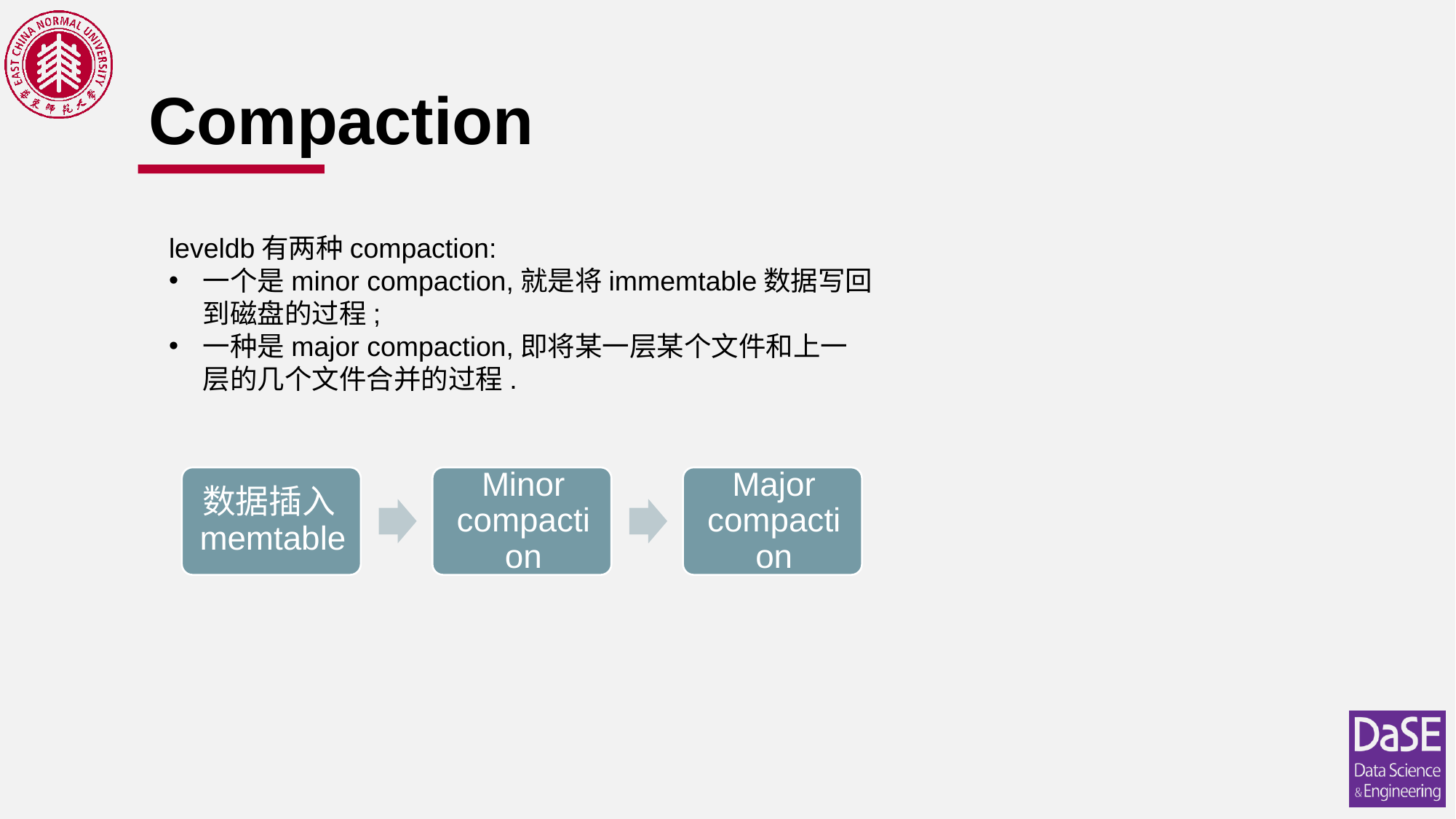

# Compaction
leveldb有两种compaction:
一个是minor compaction,就是将immemtable数据写回到磁盘的过程;
一种是major compaction,即将某一层某个文件和上一层的几个文件合并的过程.
数据插入memtable

Minor compaction

Major compaction